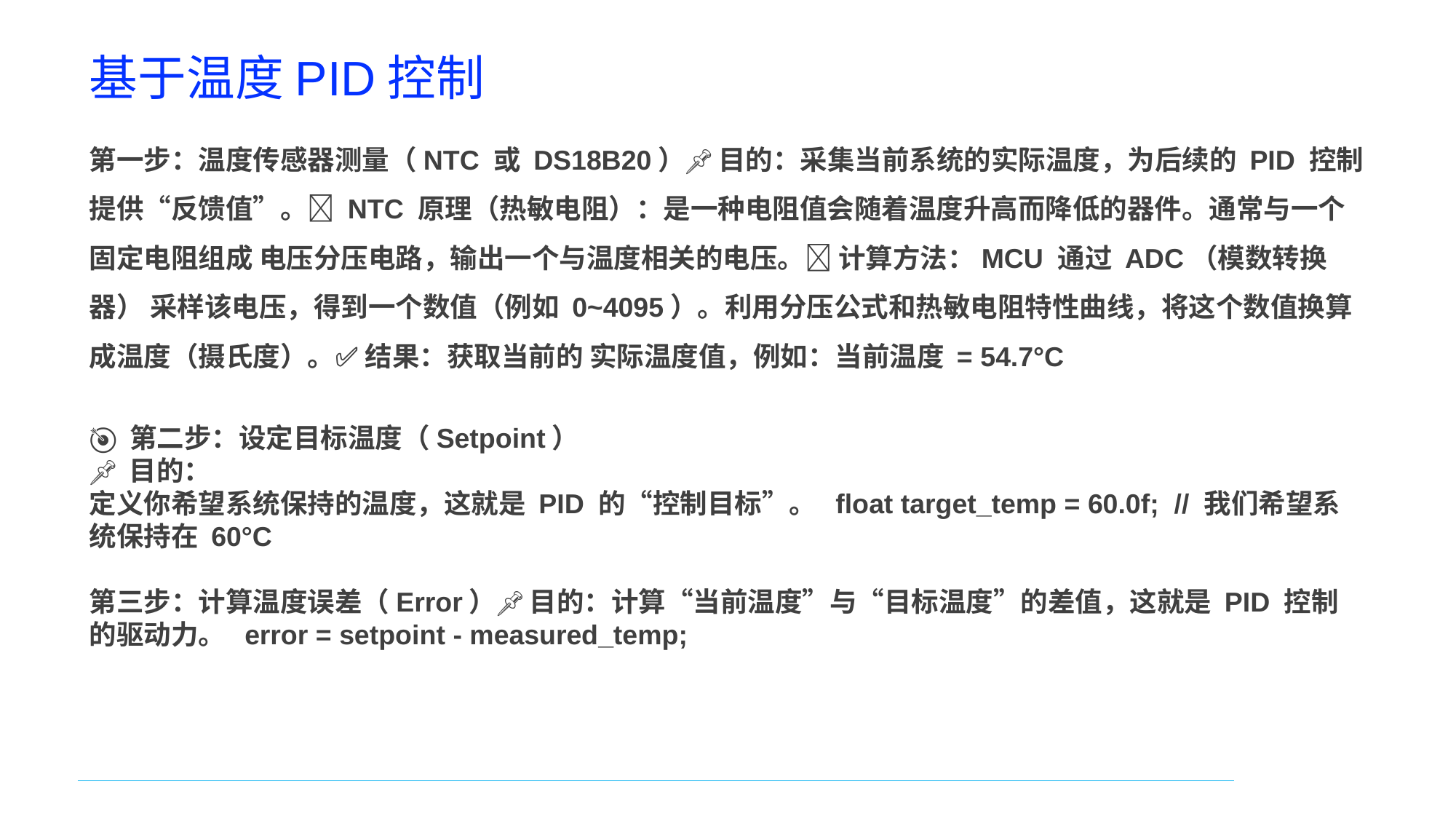

基于温度PID控制
第一步：温度传感器测量（NTC 或 DS18B20）📌 目的：采集当前系统的实际温度，为后续的 PID 控制提供“反馈值”。🧪 NTC 原理（热敏电阻）：是一种电阻值会随着温度升高而降低的器件。通常与一个固定电阻组成 电压分压电路，输出一个与温度相关的电压。🧮 计算方法：MCU 通过 ADC（模数转换器） 采样该电压，得到一个数值（例如 0~4095）。利用分压公式和热敏电阻特性曲线，将这个数值换算成温度（摄氏度）。✅ 结果：获取当前的 实际温度值，例如：当前温度 = 54.7°C

🎯 第二步：设定目标温度（Setpoint）
📌 目的：
定义你希望系统保持的温度，这就是 PID 的“控制目标”。  float target_temp = 60.0f;  // 我们希望系统保持在 60°C

第三步：计算温度误差（Error）📌 目的：计算“当前温度”与“目标温度”的差值，这就是 PID 控制的驱动力。  error = setpoint - measured_temp;